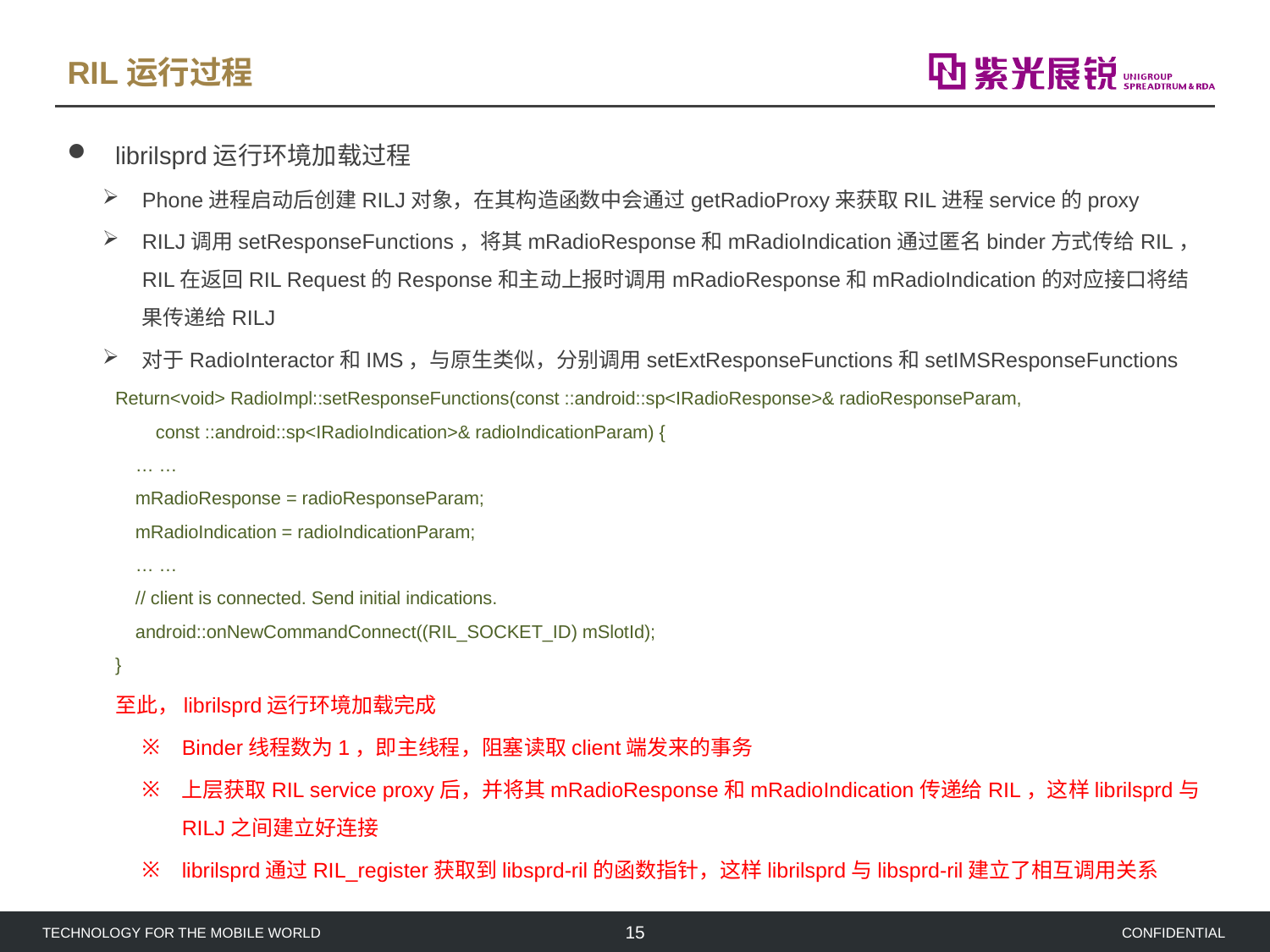

# RIL运行过程
librilsprd运行环境加载过程
Phone进程启动后创建RILJ对象，在其构造函数中会通过getRadioProxy来获取RIL进程service的proxy
RILJ调用setResponseFunctions，将其mRadioResponse和mRadioIndication通过匿名binder方式传给RIL，RIL在返回RIL Request的Response和主动上报时调用mRadioResponse和mRadioIndication的对应接口将结果传递给RILJ
对于RadioInteractor和IMS，与原生类似，分别调用setExtResponseFunctions和setIMSResponseFunctions
Return<void> RadioImpl::setResponseFunctions(const ::android::sp<IRadioResponse>& radioResponseParam,
        const ::android::sp<IRadioIndication>& radioIndicationParam) {
    … …
    mRadioResponse = radioResponseParam;
    mRadioIndication = radioIndicationParam;
    … …
    // client is connected. Send initial indications.
    android::onNewCommandConnect((RIL_SOCKET_ID) mSlotId);
}
至此，librilsprd运行环境加载完成
Binder线程数为1，即主线程，阻塞读取client端发来的事务
上层获取RIL service proxy后，并将其mRadioResponse和mRadioIndication传递给RIL，这样librilsprd与RILJ之间建立好连接
librilsprd通过RIL_register获取到libsprd-ril的函数指针，这样librilsprd与libsprd-ril建立了相互调用关系